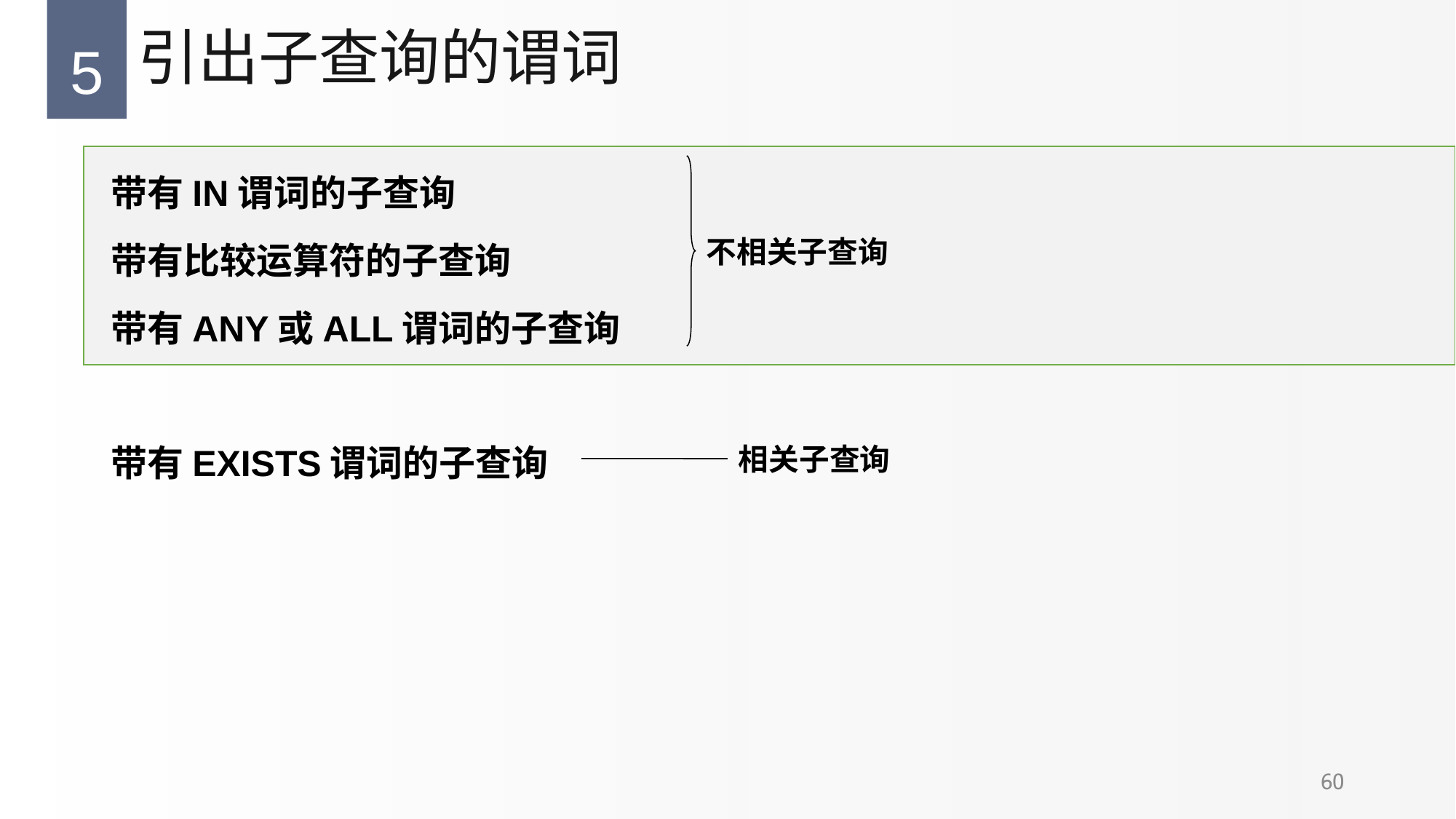

# 引出子查询的谓词

带有IN谓词的子查询
带有比较运算符的子查询
带有ANY或ALL谓词的子查询

带有EXISTS谓词的子查询

不相关子查询
相关子查询

60